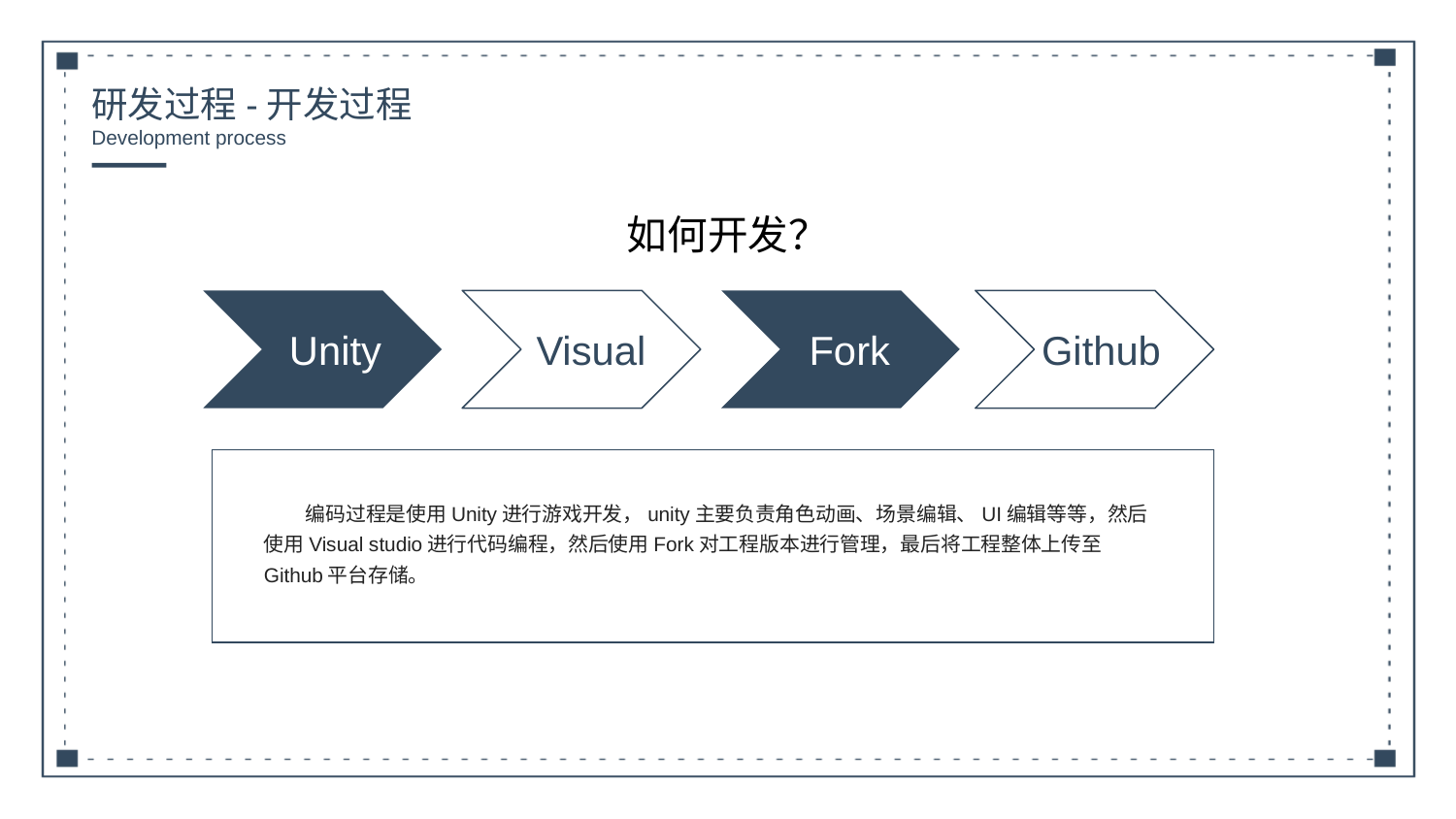

研发过程-开发过程
Development process
如何开发？

Unity
Visual
Fork

Github

        编码过程是使用Unity进行游戏开发，unity主要负责角色动画、场景编辑、UI编辑等等，然后使用Visual studio进行代码编程，然后使用Fork对工程版本进行管理，最后将工程整体上传至Github平台存储。